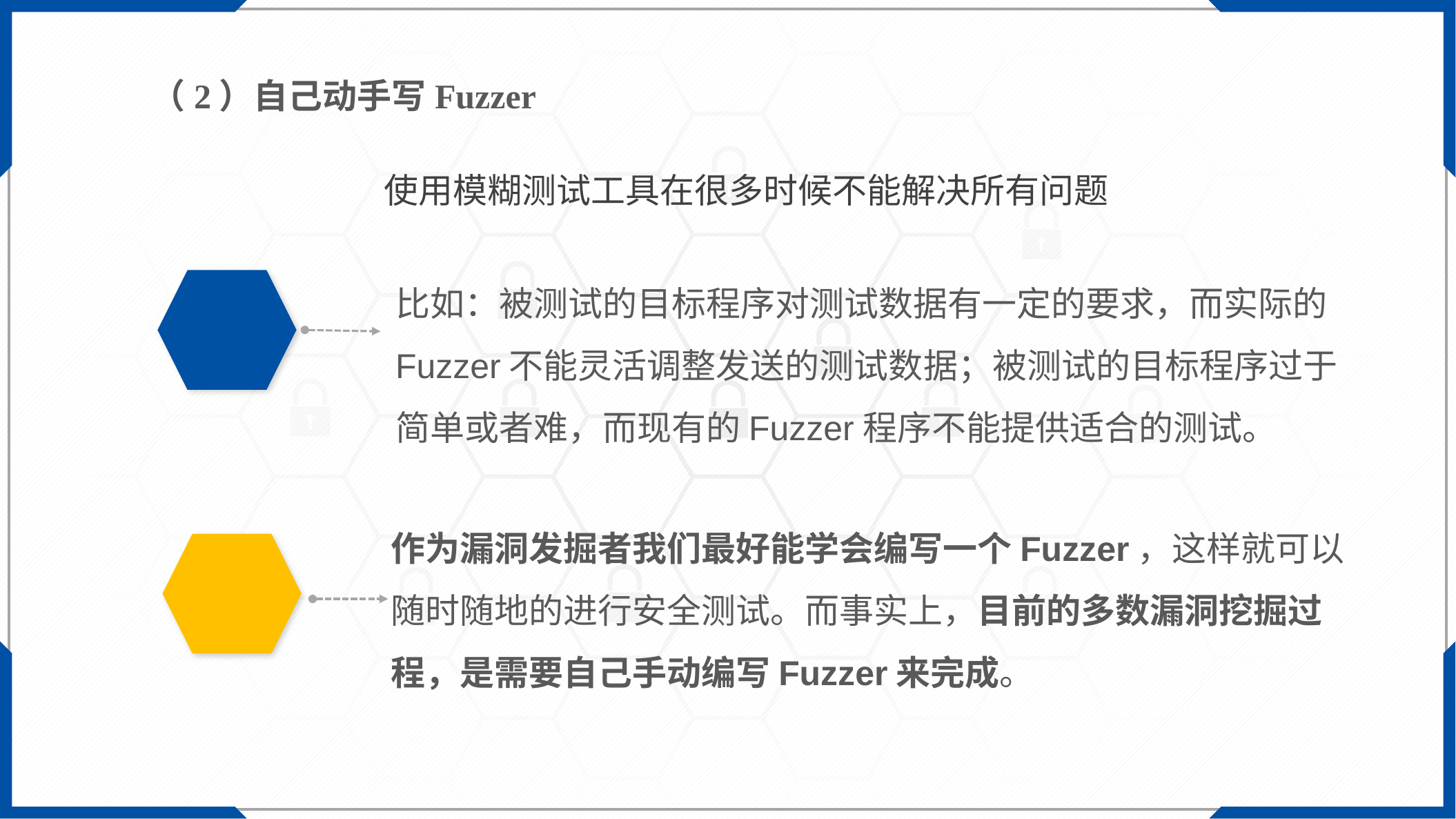

（2）自己动手写Fuzzer
使用模糊测试工具在很多时候不能解决所有问题
比如：被测试的目标程序对测试数据有一定的要求，而实际的Fuzzer不能灵活调整发送的测试数据；被测试的目标程序过于简单或者难，而现有的Fuzzer程序不能提供适合的测试。

作为漏洞发掘者我们最好能学会编写一个Fuzzer，这样就可以随时随地的进行安全测试。而事实上，目前的多数漏洞挖掘过程，是需要自己手动编写Fuzzer来完成。